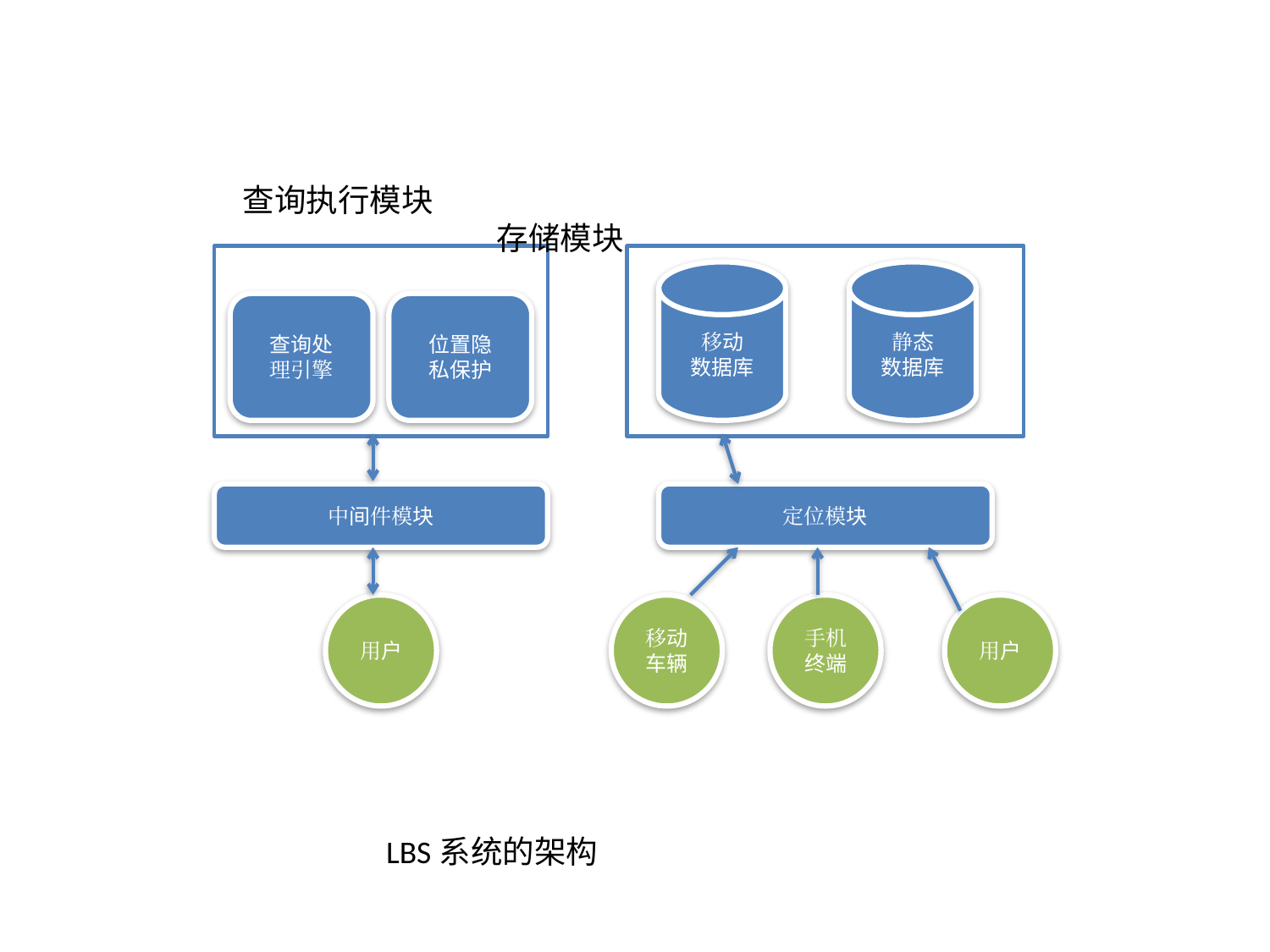

查询执行模块						存储模块

移动
数据库
静态
数据库
查询处
理引擎
位置隐
私保护
中间件模块
定位模块
用户
移动车辆
手机终端
用户
LBS系统的架构